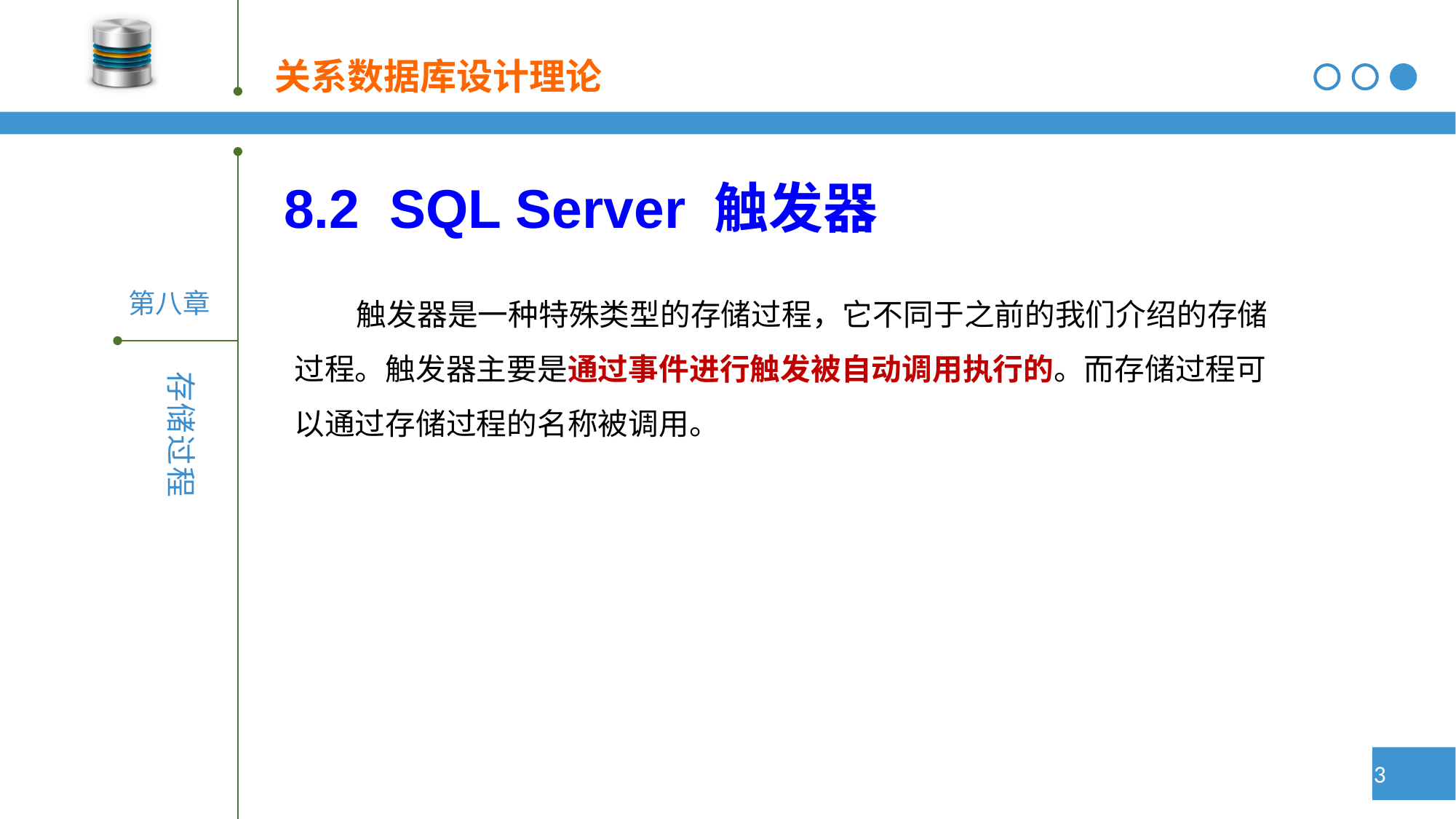

8.2  SQL Server 触发器
         触发器是一种特殊类型的存储过程，它不同于之前的我们介绍的存储过程。触发器主要是通过事件进行触发被自动调用执行的。而存储过程可以通过存储过程的名称被调用。